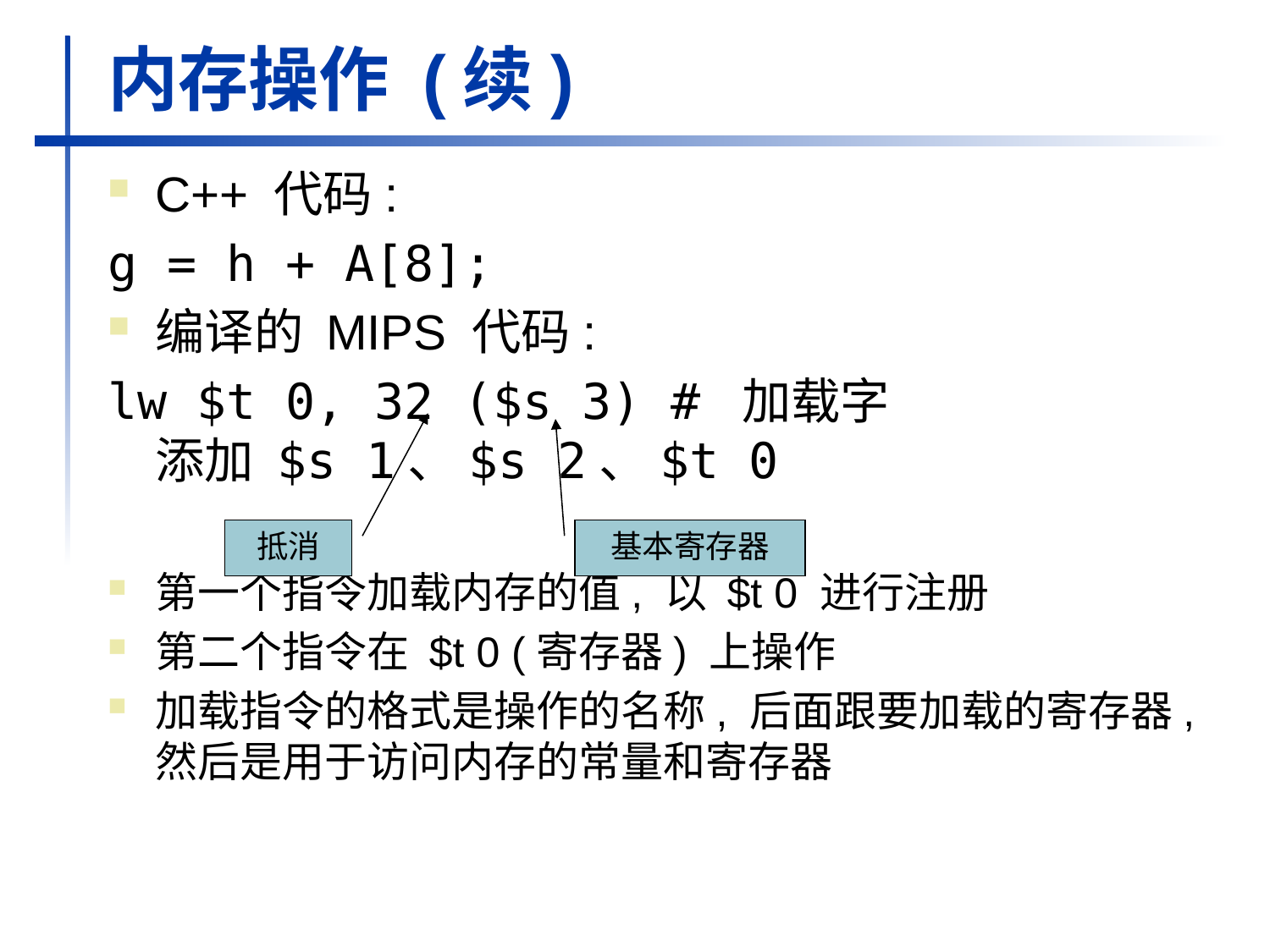

# 内存操作 (续)
C++ 代码:
g = h + A[8];
编译的 MIPS 代码:
lw $t 0, 32 ($s 3) # 加载字
添加 $s 1、$s 2、$t 0

第一个指令加载内存的值, 以 $t 0 进行注册
第二个指令在 $t 0 (寄存器) 上操作
加载指令的格式是操作的名称, 后面跟要加载的寄存器, 然后是用于访问内存的常量和寄存器
抵消
基本寄存器